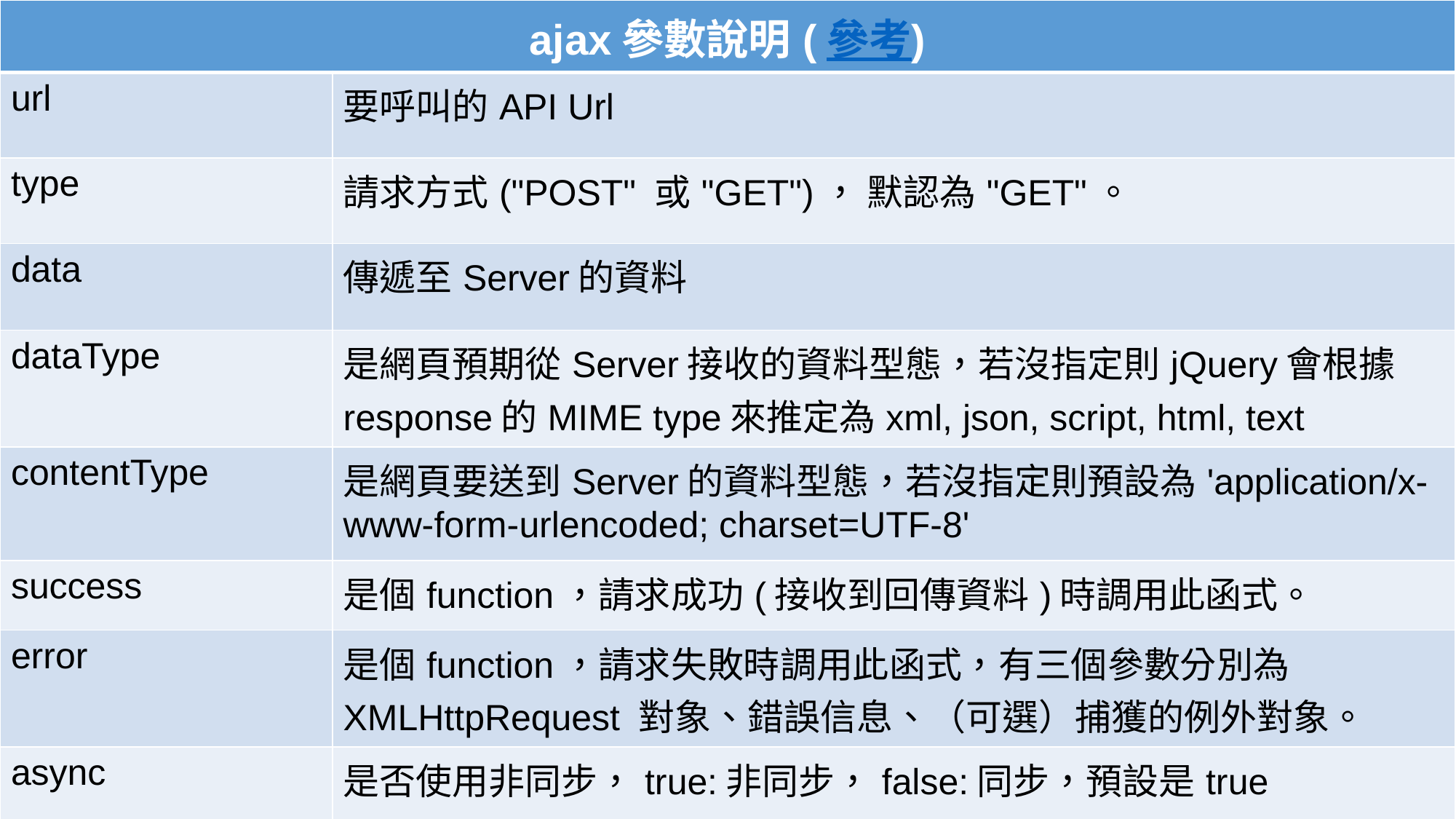

| ajax參數說明(參考) |  |
| --- | --- |
| url | 要呼叫的API Url |
| type | 請求方式("POST" 或"GET")， 默認為"GET"。 |
| data | 傳遞至Server的資料 |
| dataType | 是網頁預期從Server接收的資料型態，若沒指定則jQuery會根據response的MIME type來推定為xml, json, script, html, text |
| contentType | 是網頁要送到Server的資料型態，若沒指定則預設為'application/x-www-form-urlencoded; charset=UTF-8' |
| success | 是個function，請求成功(接收到回傳資料)時調用此函式。 |
| error | 是個function，請求失敗時調用此函式，有三個參數分別為XMLHttpRequest 對象、錯誤信息、（可選）捕獲的例外對象。 |
| async | 是否使用非同步，true:非同步，false:同步，預設是true |